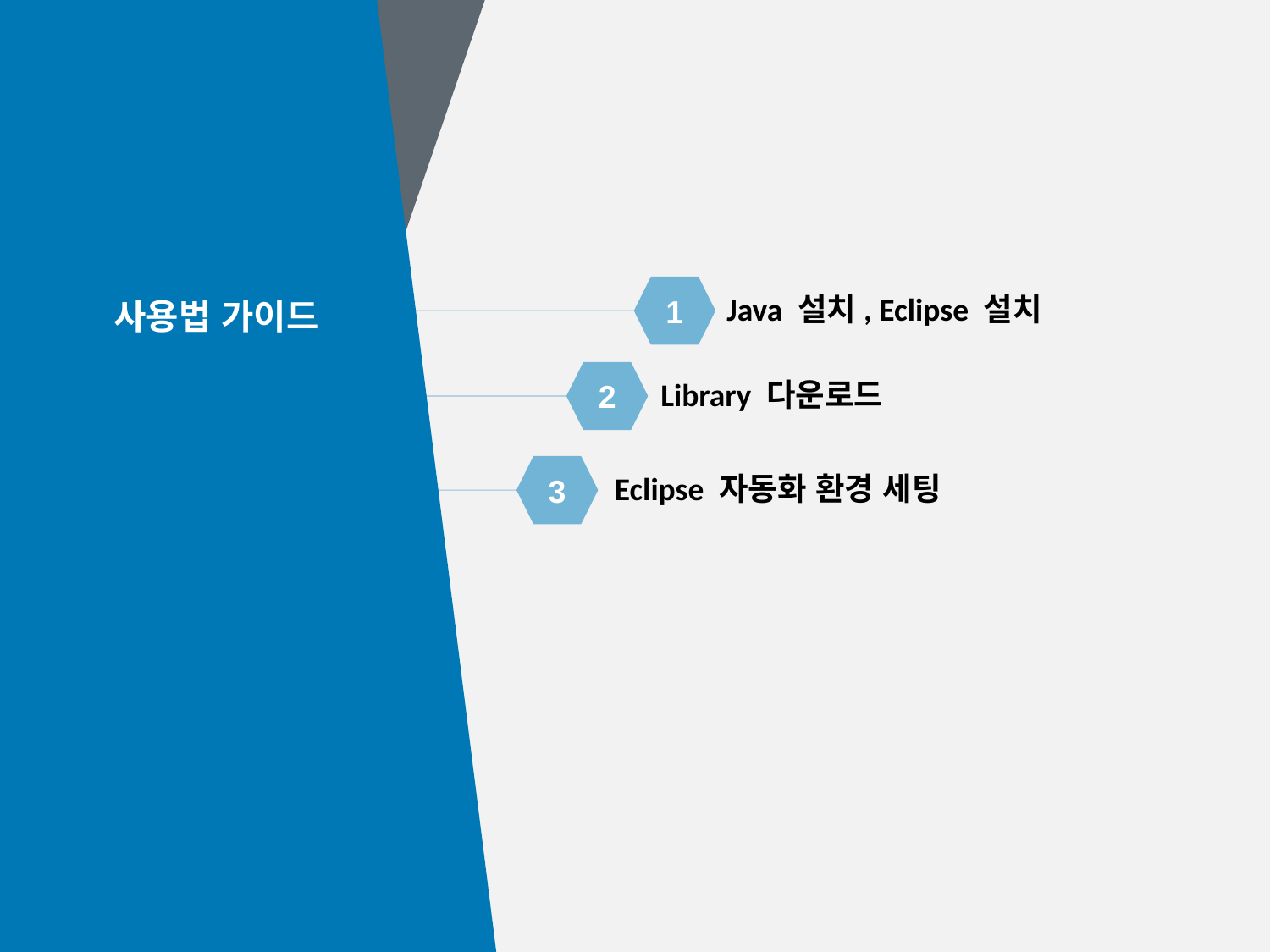

1
Java 설치, Eclipse 설치
사용법 가이드
2
Library 다운로드
3
Eclipse 자동화 환경 세팅